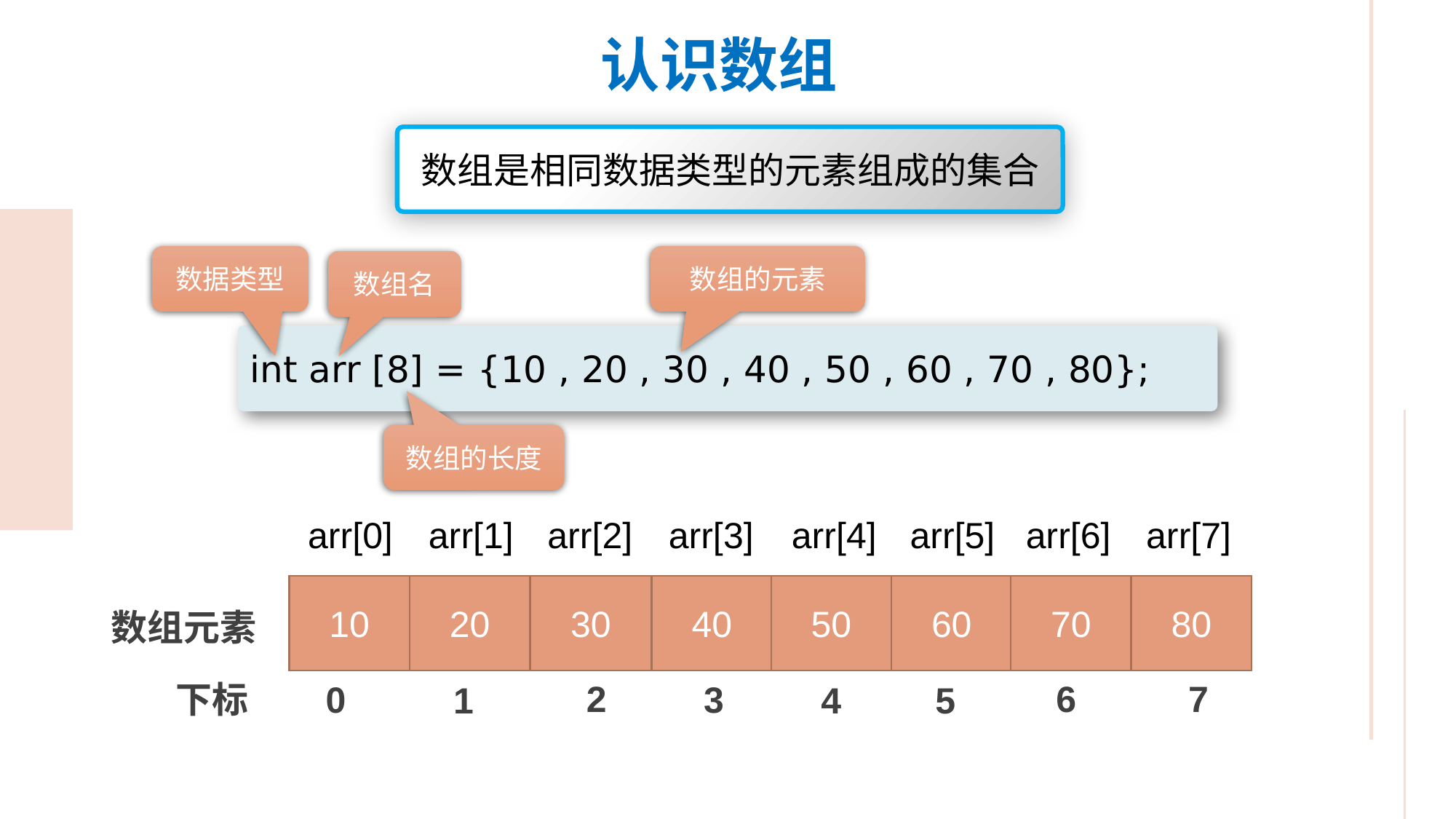

认识数组
数组是相同数据类型的元素组成的集合
数据类型
数组的元素
数组名
int arr [8] = {10 , 20 , 30 , 40 , 50 , 60 , 70 , 80};
数组的长度
arr[7]
arr[5]
arr[6]
arr[4]
arr[3]
arr[0]
arr[1]
arr[2]
10
20
30
40
50
60
70
80
数组元素
7
6
2
3
下标
0
4
5
1